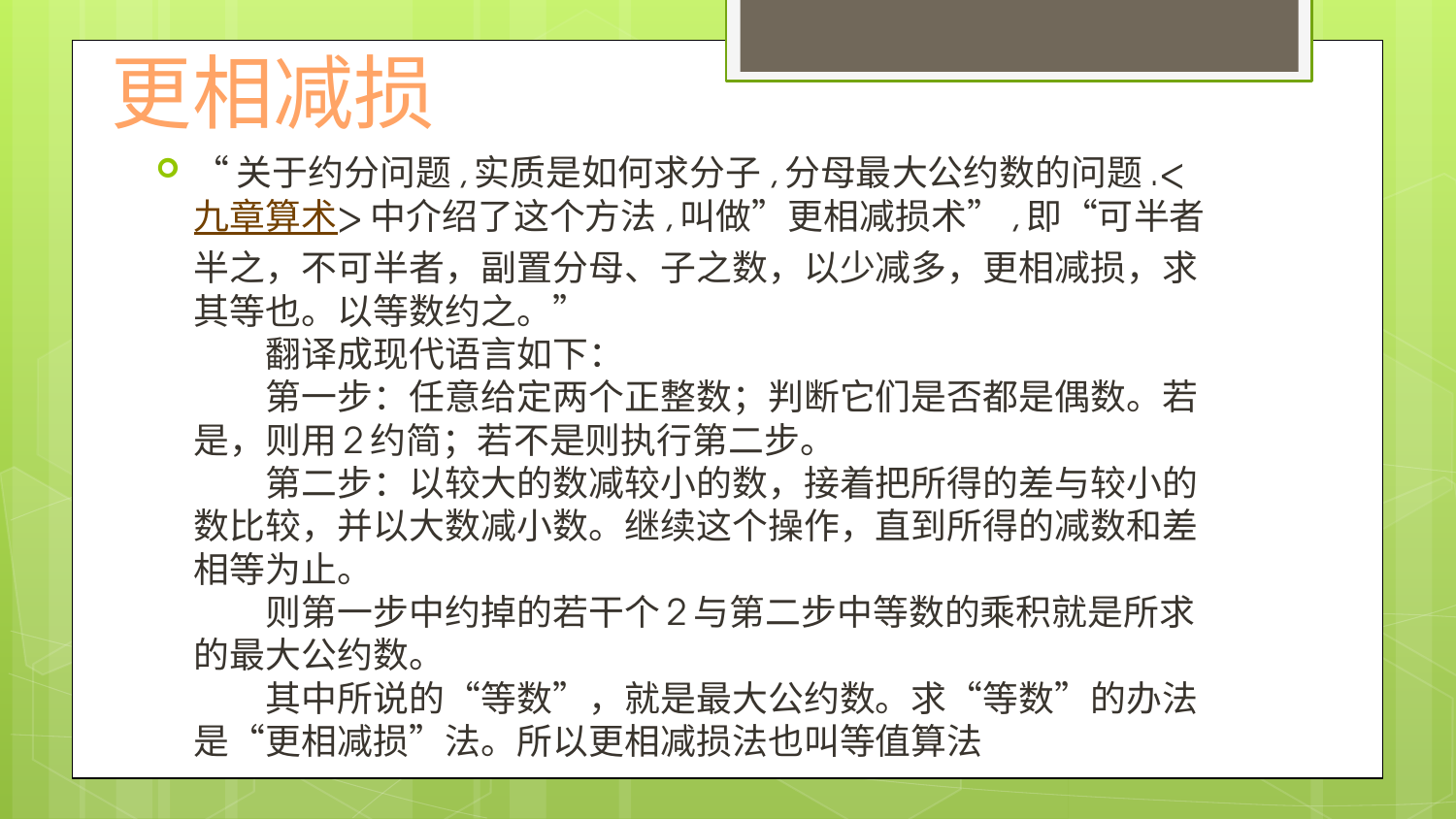

更相减损
“关于约分问题,实质是如何求分子,分母最大公约数的问题.<九章算术>中介绍了这个方法,叫做”更相减损术”,即“可半者半之，不可半者，副置分母、子之数，以少减多，更相减损，求其等也。以等数约之。”
　　翻译成现代语言如下：
　　第一步：任意给定两个正整数；判断它们是否都是偶数。若是，则用2约简；若不是则执行第二步。
　　第二步：以较大的数减较小的数，接着把所得的差与较小的数比较，并以大数减小数。继续这个操作，直到所得的减数和差相等为止。
　　则第一步中约掉的若干个2与第二步中等数的乘积就是所求的最大公约数。
　　其中所说的“等数”，就是最大公约数。求“等数”的办法是“更相减损”法。所以更相减损法也叫等值算法